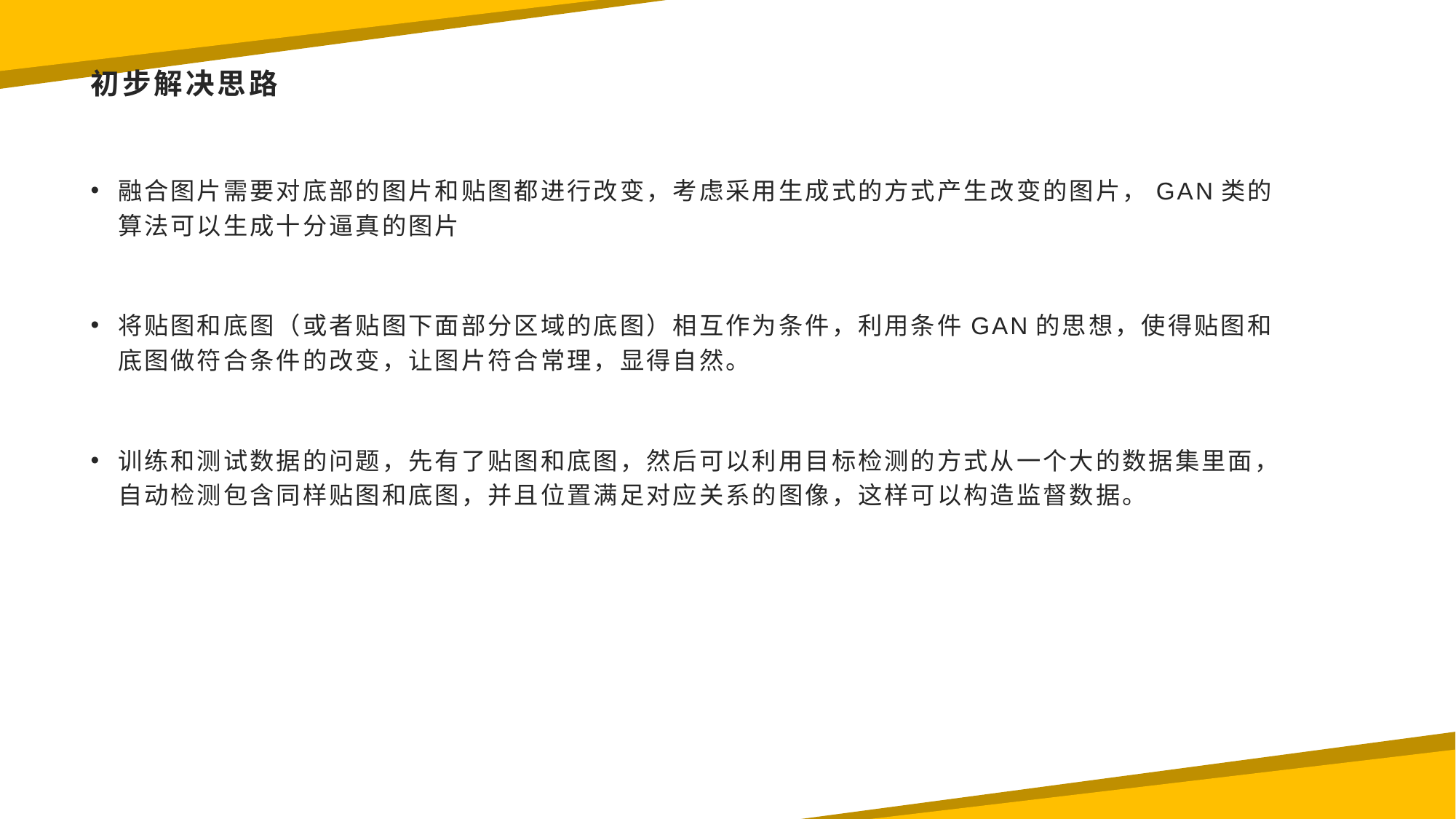

# 初步解决思路
融合图片需要对底部的图片和贴图都进行改变，考虑采用生成式的方式产生改变的图片，GAN类的算法可以生成十分逼真的图片

将贴图和底图（或者贴图下面部分区域的底图）相互作为条件，利用条件GAN的思想，使得贴图和底图做符合条件的改变，让图片符合常理，显得自然。

训练和测试数据的问题，先有了贴图和底图，然后可以利用目标检测的方式从一个大的数据集里面，自动检测包含同样贴图和底图，并且位置满足对应关系的图像，这样可以构造监督数据。